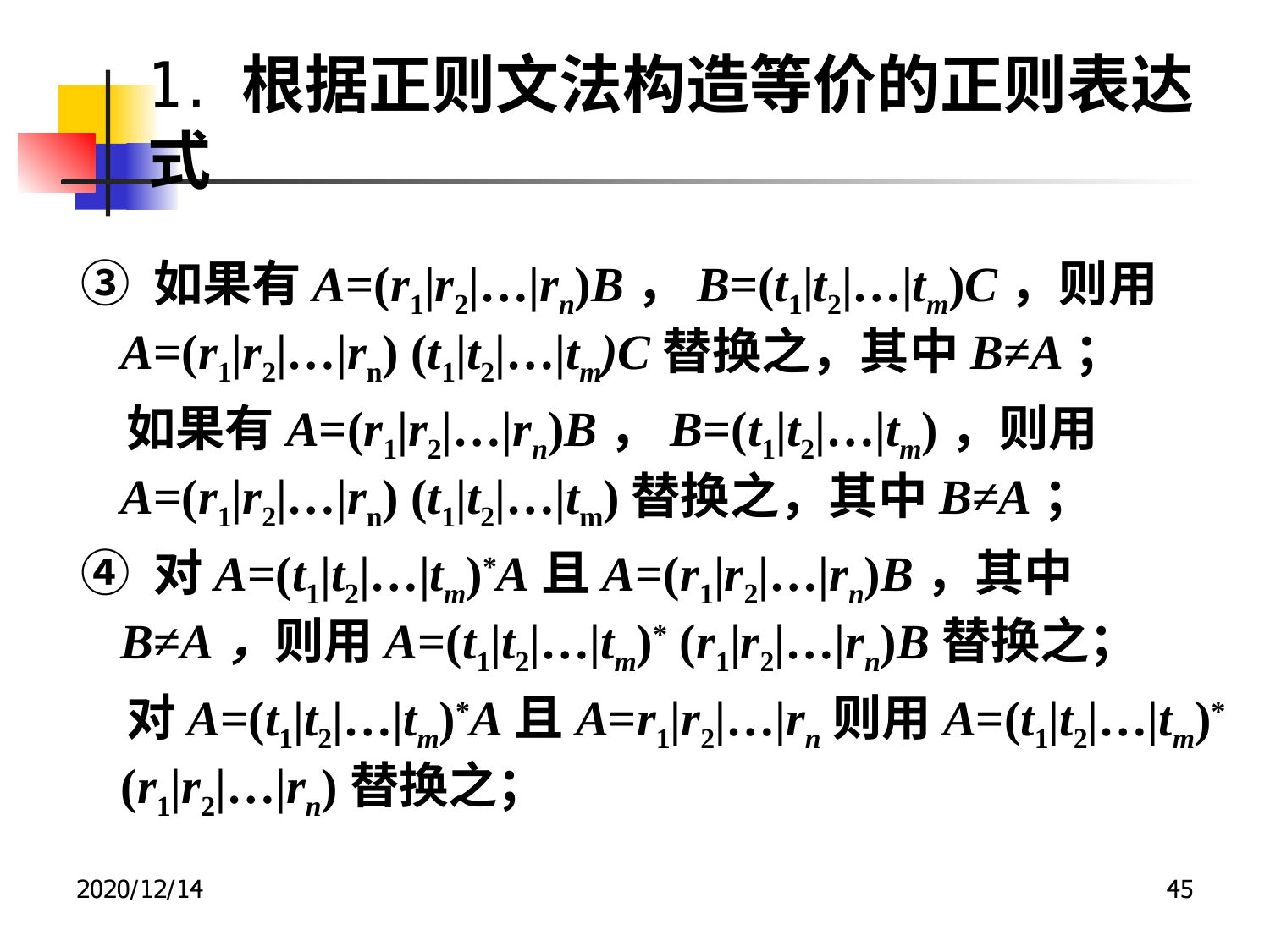

1. 根据正则文法构造等价的正则表达式
③ 如果有A=(r1|r2|…|rn)B，B=(t1|t2|…|tm)C，则用A=(r1|r2|…|rn) (t1|t2|…|tm)C替换之，其中B≠A；
   如果有A=(r1|r2|…|rn)B，B=(t1|t2|…|tm)，则用A=(r1|r2|…|rn) (t1|t2|…|tm)替换之，其中B≠A；
④ 对A=(t1|t2|…|tm)*A且A=(r1|r2|…|rn)B，其中B≠A，则用A=(t1|t2|…|tm)* (r1|r2|…|rn)B替换之；
   对A=(t1|t2|…|tm)*A且A=r1|r2|…|rn则用A=(t1|t2|…|tm)* (r1|r2|…|rn)替换之；
2020/12/14
45